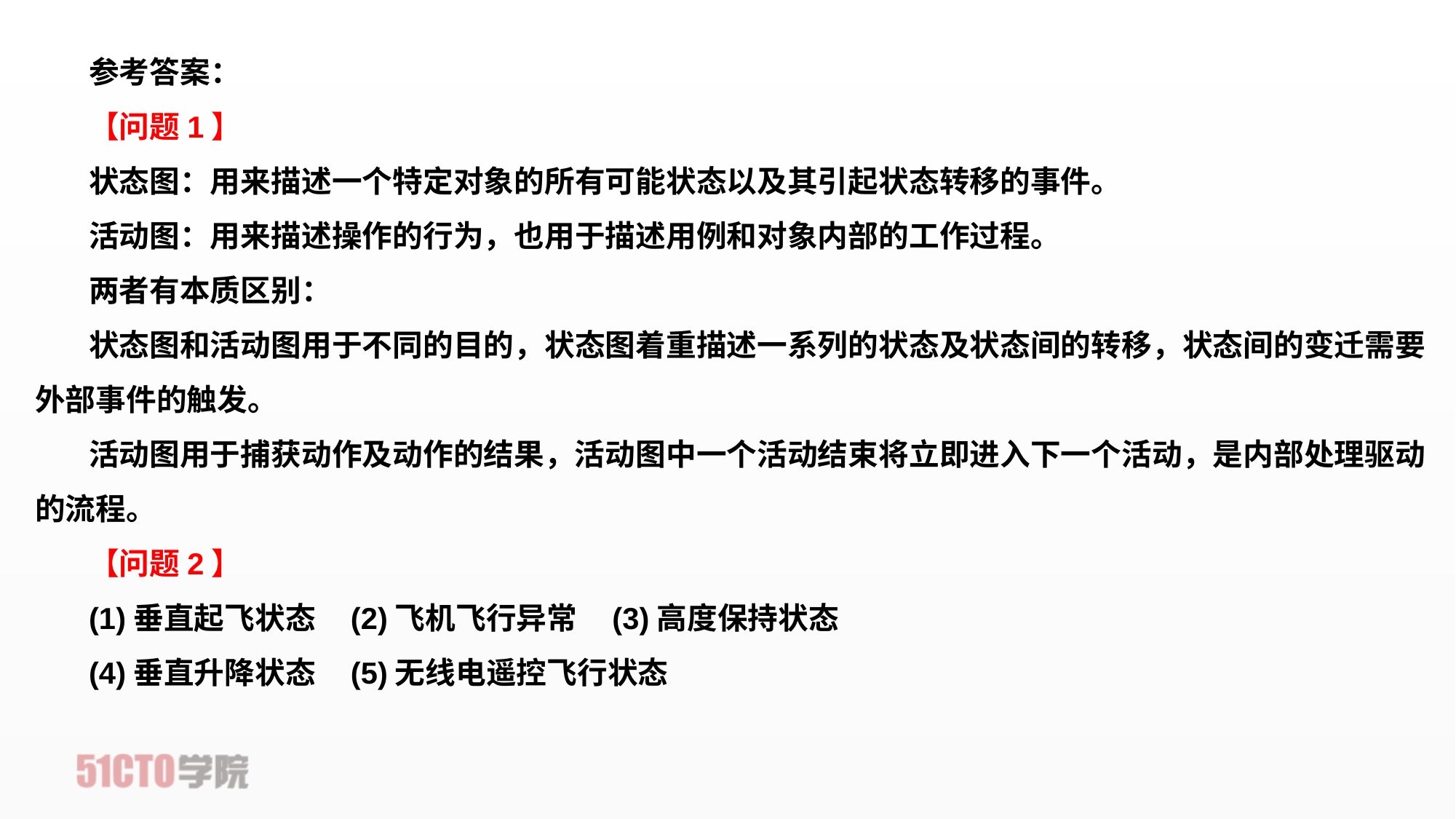

参考答案：
【问题1】
状态图：用来描述一个特定对象的所有可能状态以及其引起状态转移的事件。
活动图：用来描述操作的行为，也用于描述用例和对象内部的工作过程。
两者有本质区别：
状态图和活动图用于不同的目的，状态图着重描述一系列的状态及状态间的转移，状态间的变迁需要外部事件的触发。
活动图用于捕获动作及动作的结果，活动图中一个活动结束将立即进入下一个活动，是内部处理驱动的流程。
【问题2】
(1)垂直起飞状态    (2)飞机飞行异常    (3)高度保持状态
(4)垂直升降状态    (5)无线电遥控飞行状态